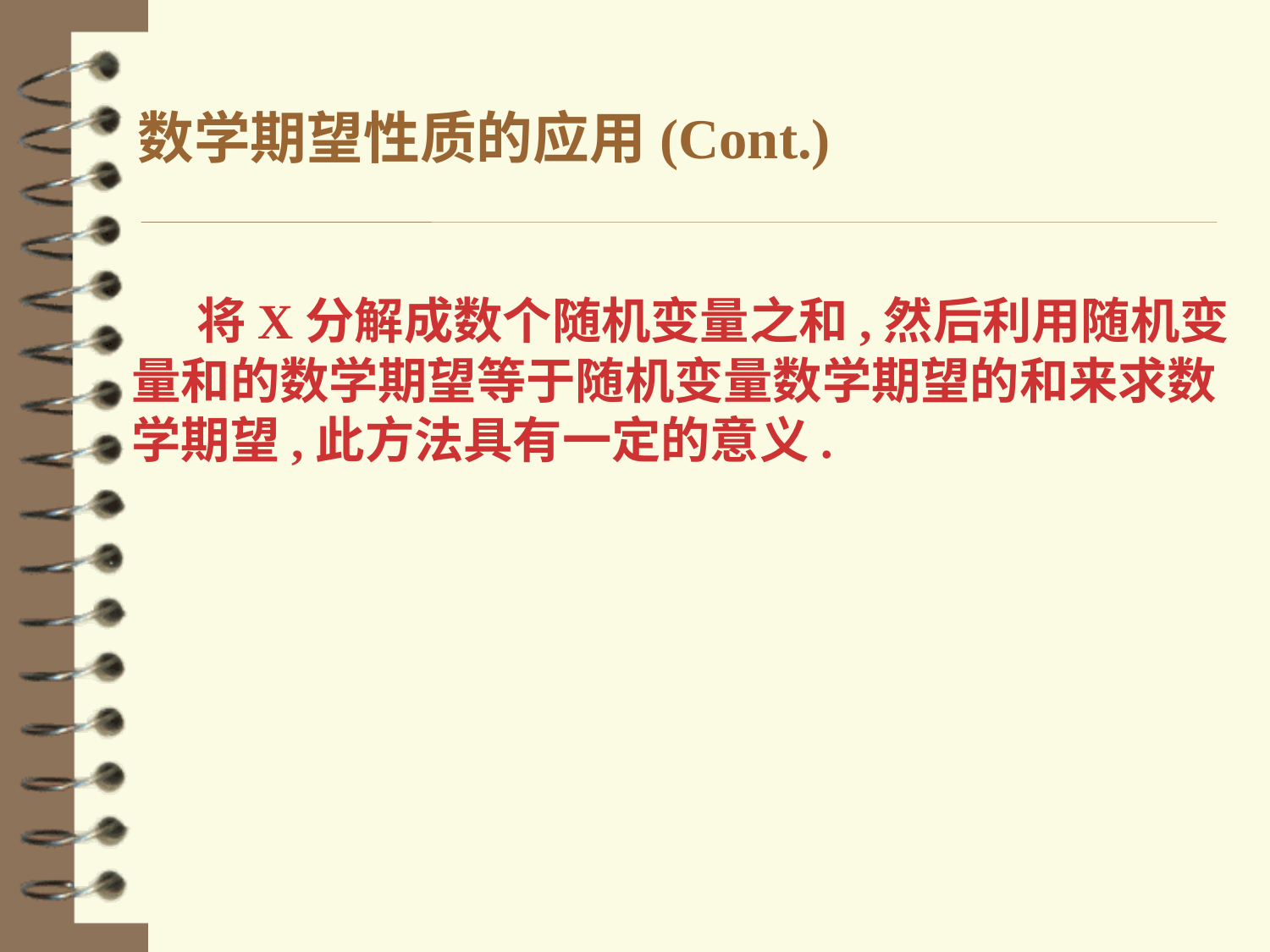

数学期望性质的应用(Cont.)
    将X分解成数个随机变量之和,然后利用随机变量和的数学期望等于随机变量数学期望的和来求数学期望,此方法具有一定的意义.